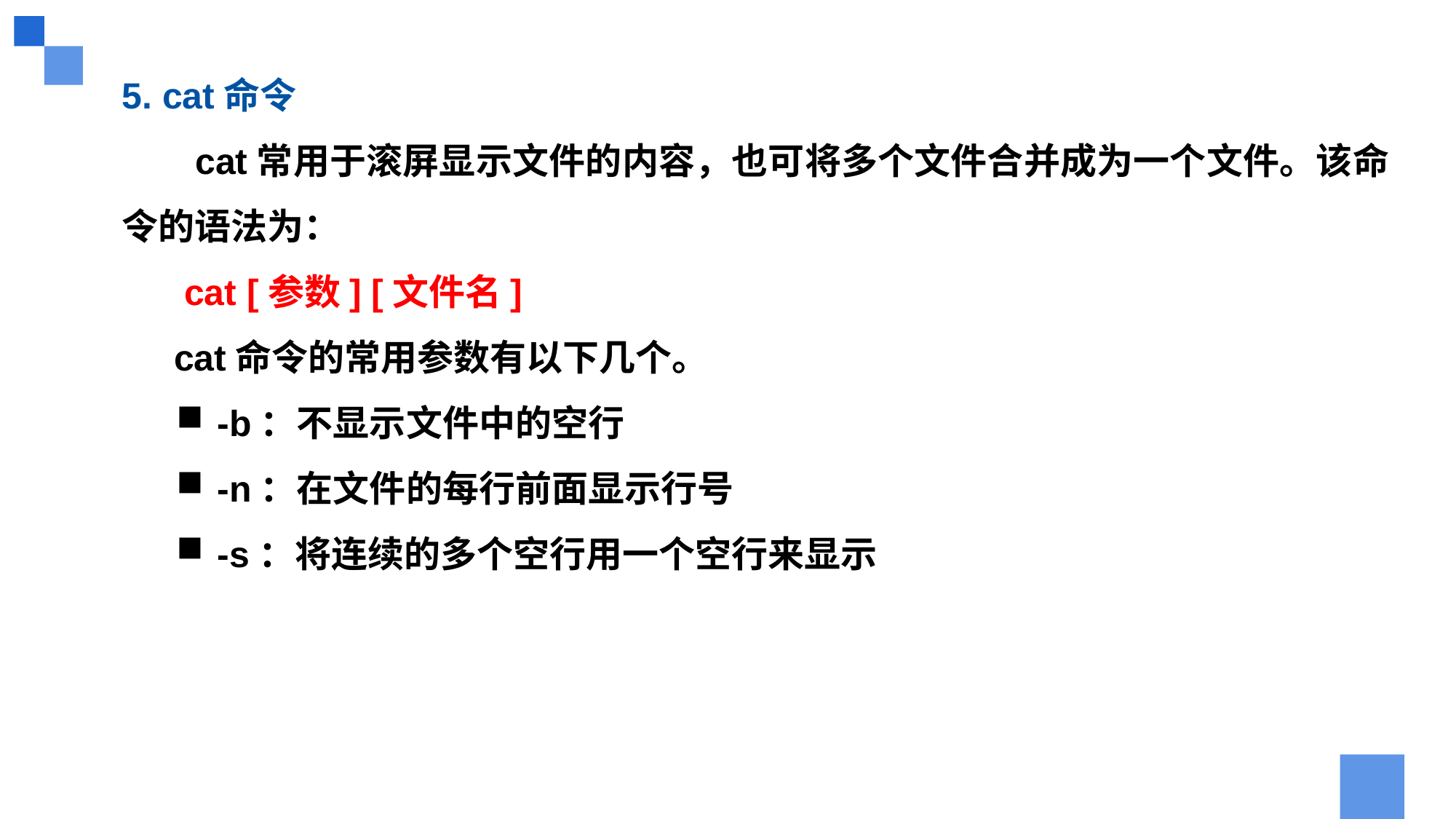

5. cat命令
    cat常用于滚屏显示文件的内容，也可将多个文件合并成为一个文件。该命令的语法为：
   cat [参数] [文件名]
  cat命令的常用参数有以下几个。
-b：不显示文件中的空行
-n：在文件的每行前面显示行号
-s：将连续的多个空行用一个空行来显示
13